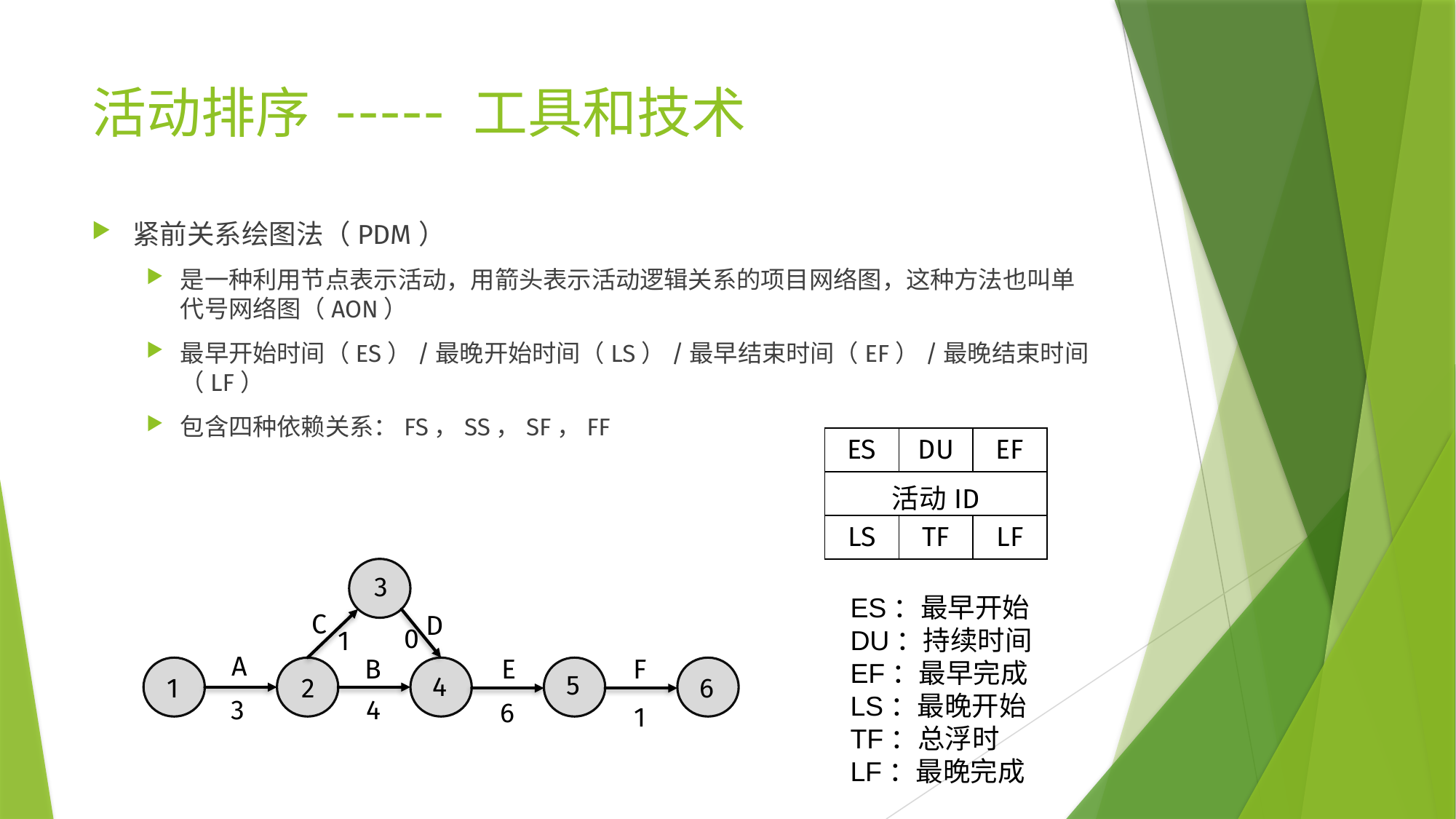

# 活动排序 ----- 工具和技术
紧前关系绘图法（PDM）
是一种利用节点表示活动，用箭头表示活动逻辑关系的项目网络图，这种方法也叫单代号网络图（AON）
最早开始时间（ES）/最晚开始时间（LS）/最早结束时间（EF）/最晚结束时间（LF）
包含四种依赖关系：FS，SS，SF，FF
| ES | DU | EF |
| --- | --- | --- |
| 活动ID |  |  |
| LS | TF | LF |

3
ES：最早开始
DU：持续时间
EF：最早完成
LS：最晚开始
TF：总浮时
LF：最晚完成

C
D
0
1
A
B
E
F

5
4
1
2
6
3
4
6
1